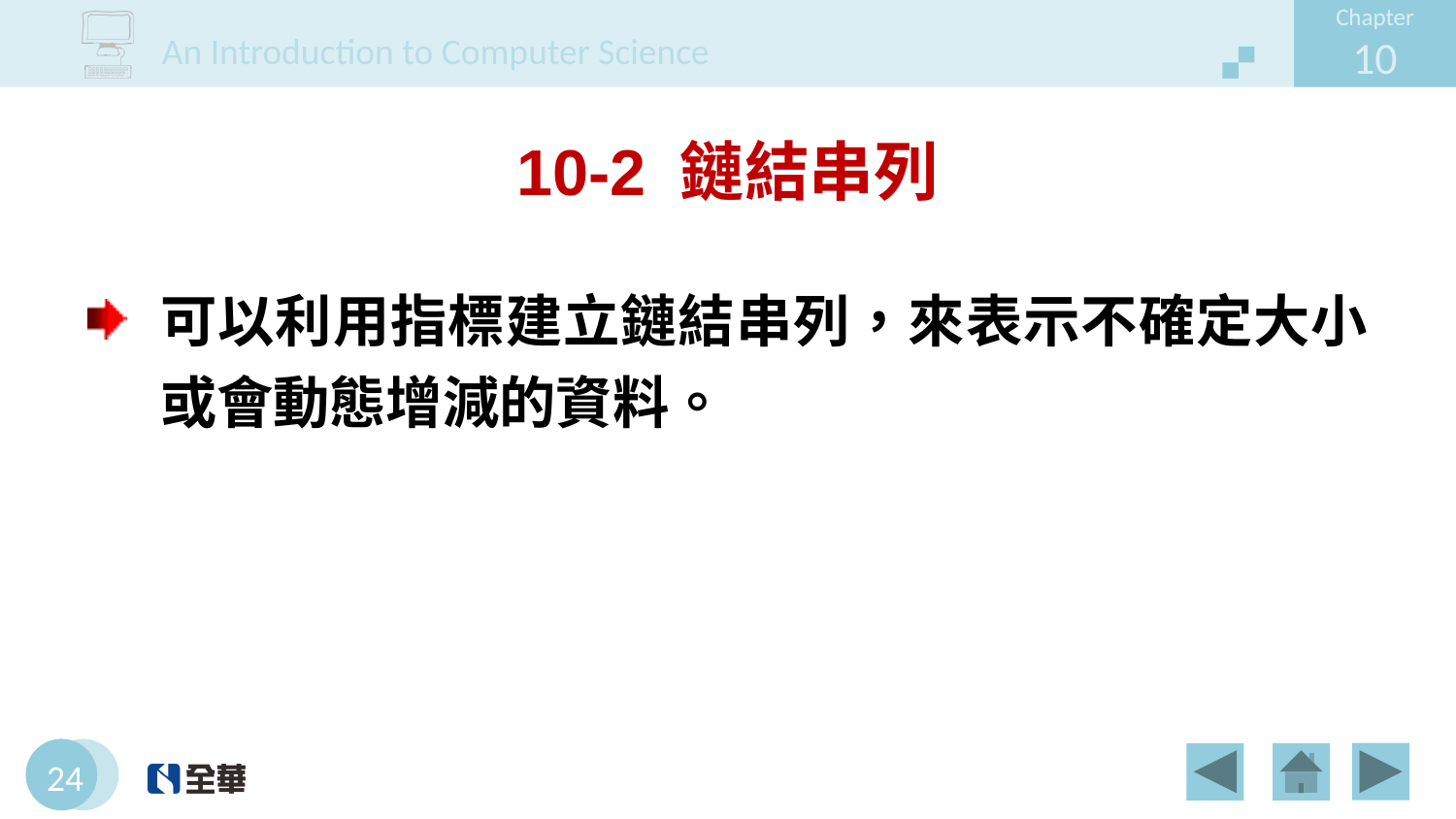

# 10-2 鏈結串列
可以利用指標建立鏈結串列，來表示不確定大小或會動態增減的資料。